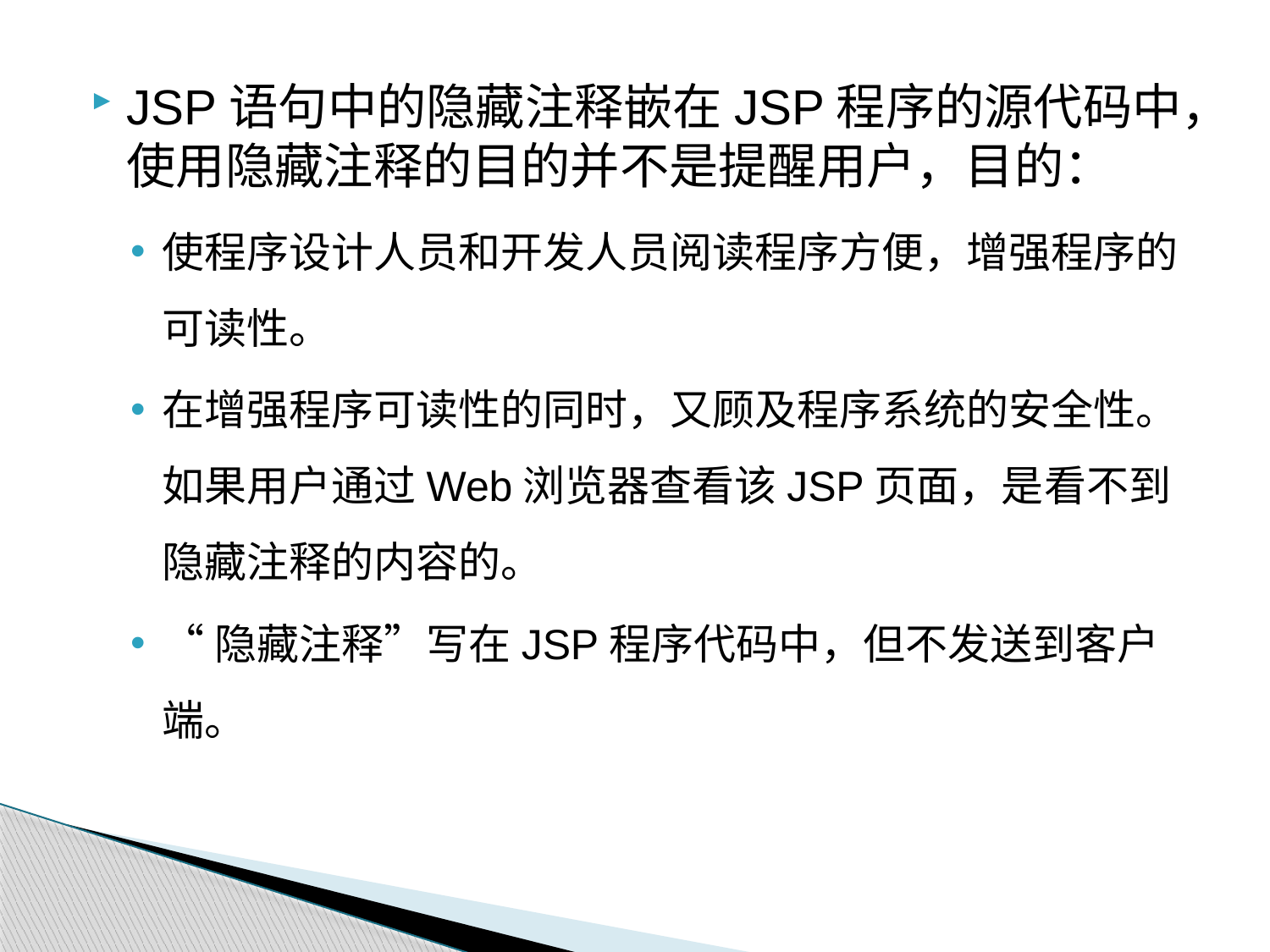

JSP语句中的隐藏注释嵌在JSP程序的源代码中，使用隐藏注释的目的并不是提醒用户，目的：
使程序设计人员和开发人员阅读程序方便，增强程序的可读性。
在增强程序可读性的同时，又顾及程序系统的安全性。如果用户通过Web浏览器查看该JSP页面，是看不到隐藏注释的内容的。
“隐藏注释”写在JSP程序代码中，但不发送到客户端。